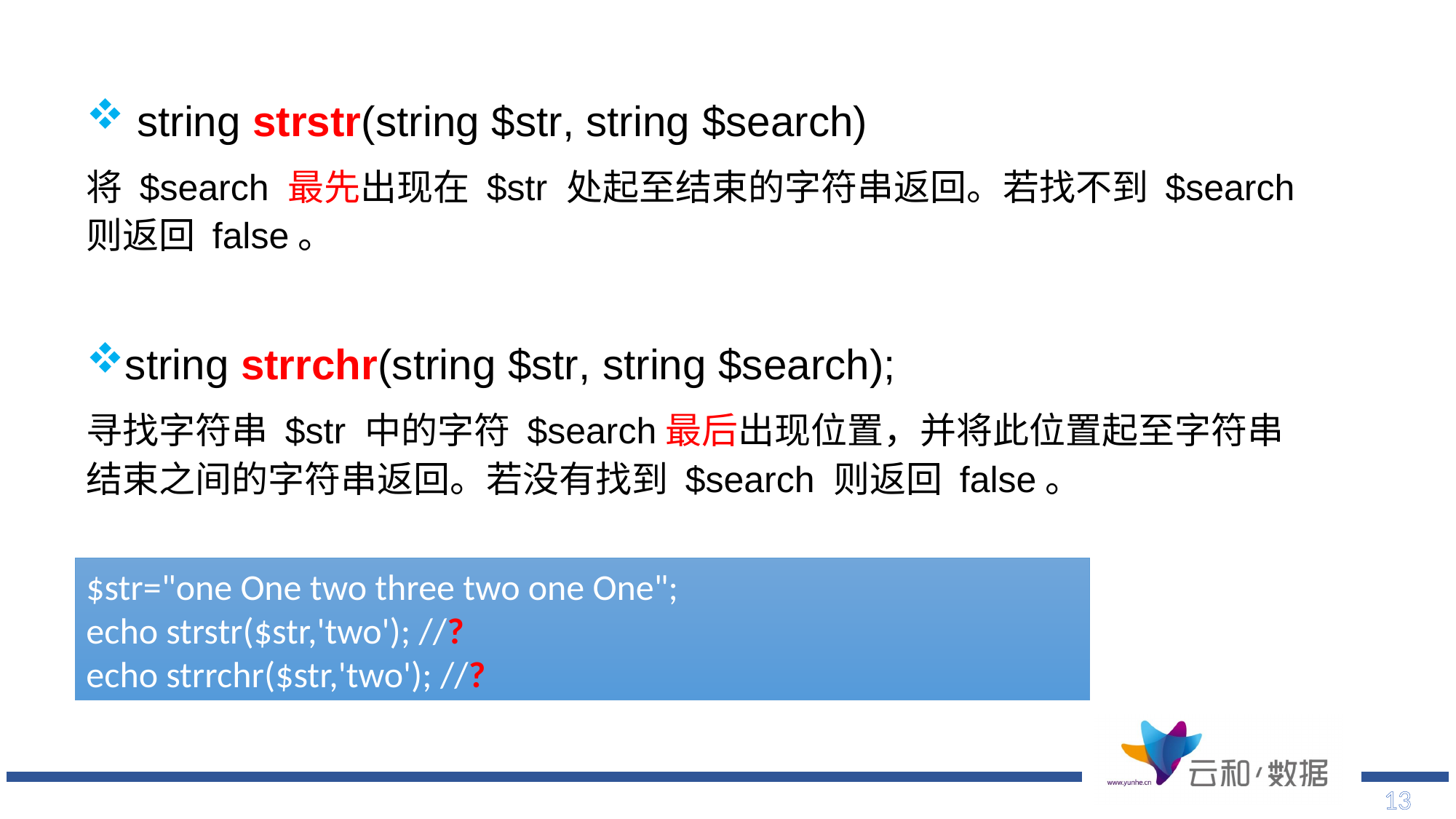

string strstr(string $str, string $search)
将 $search 最先出现在 $str 处起至结束的字符串返回。若找不到 $search则返回 false。

string strrchr(string $str, string $search);
寻找字符串 $str 中的字符 $search最后出现位置，并将此位置起至字符串结束之间的字符串返回。若没有找到 $search 则返回 false。
$str="one One two three two one One";
echo strstr($str,'two'); //?
echo strrchr($str,'two'); //?